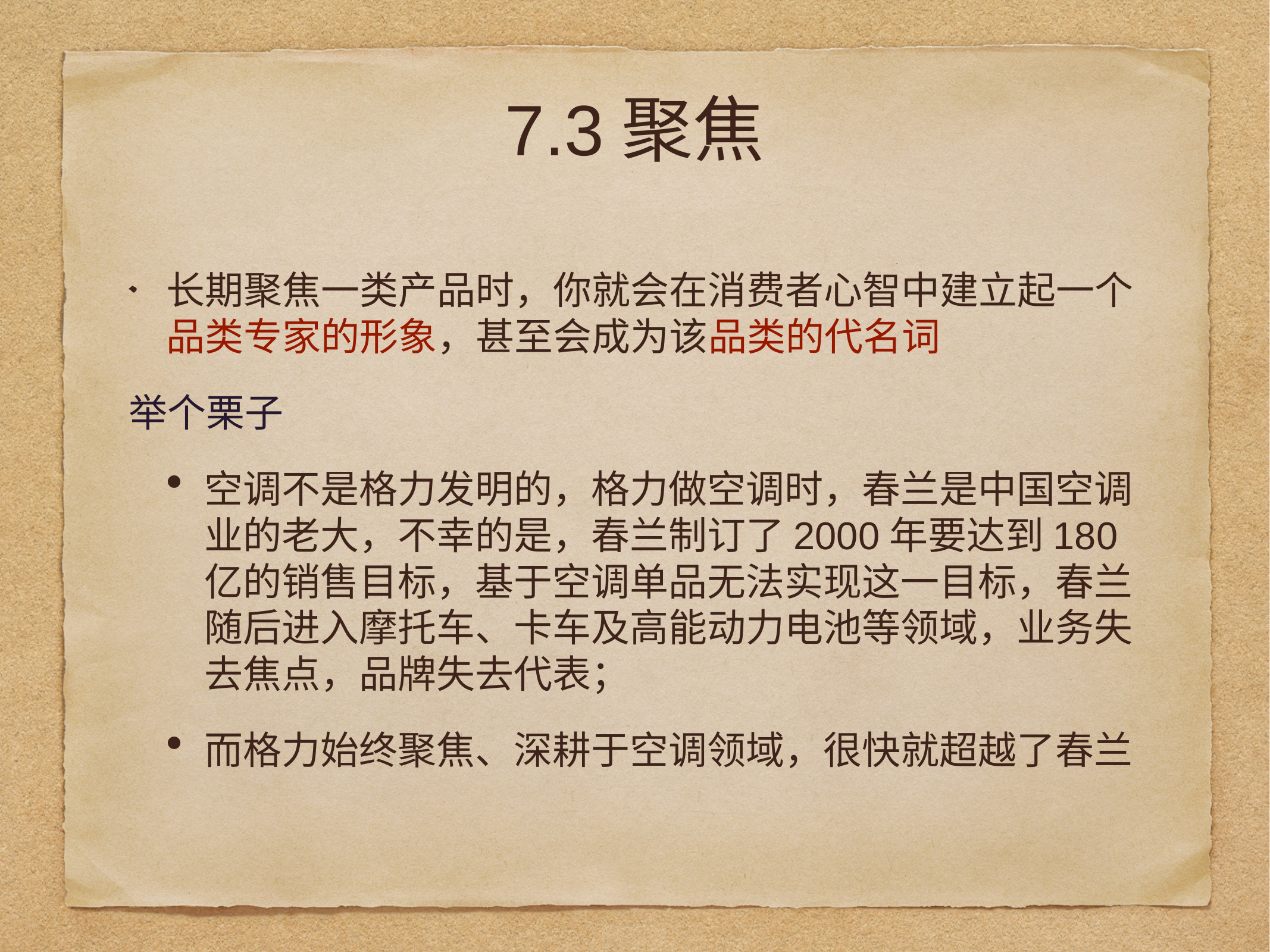

# 7.3聚焦
长期聚焦一类产品时，你就会在消费者心智中建立起一个品类专家的形象，甚至会成为该品类的代名词
举个栗子
空调不是格力发明的，格力做空调时，春兰是中国空调业的老大，不幸的是，春兰制订了2000年要达到180亿的销售目标，基于空调单品无法实现这一目标，春兰随后进入摩托车、卡车及高能动力电池等领域，业务失去焦点，品牌失去代表；
而格力始终聚焦、深耕于空调领域，很快就超越了春兰